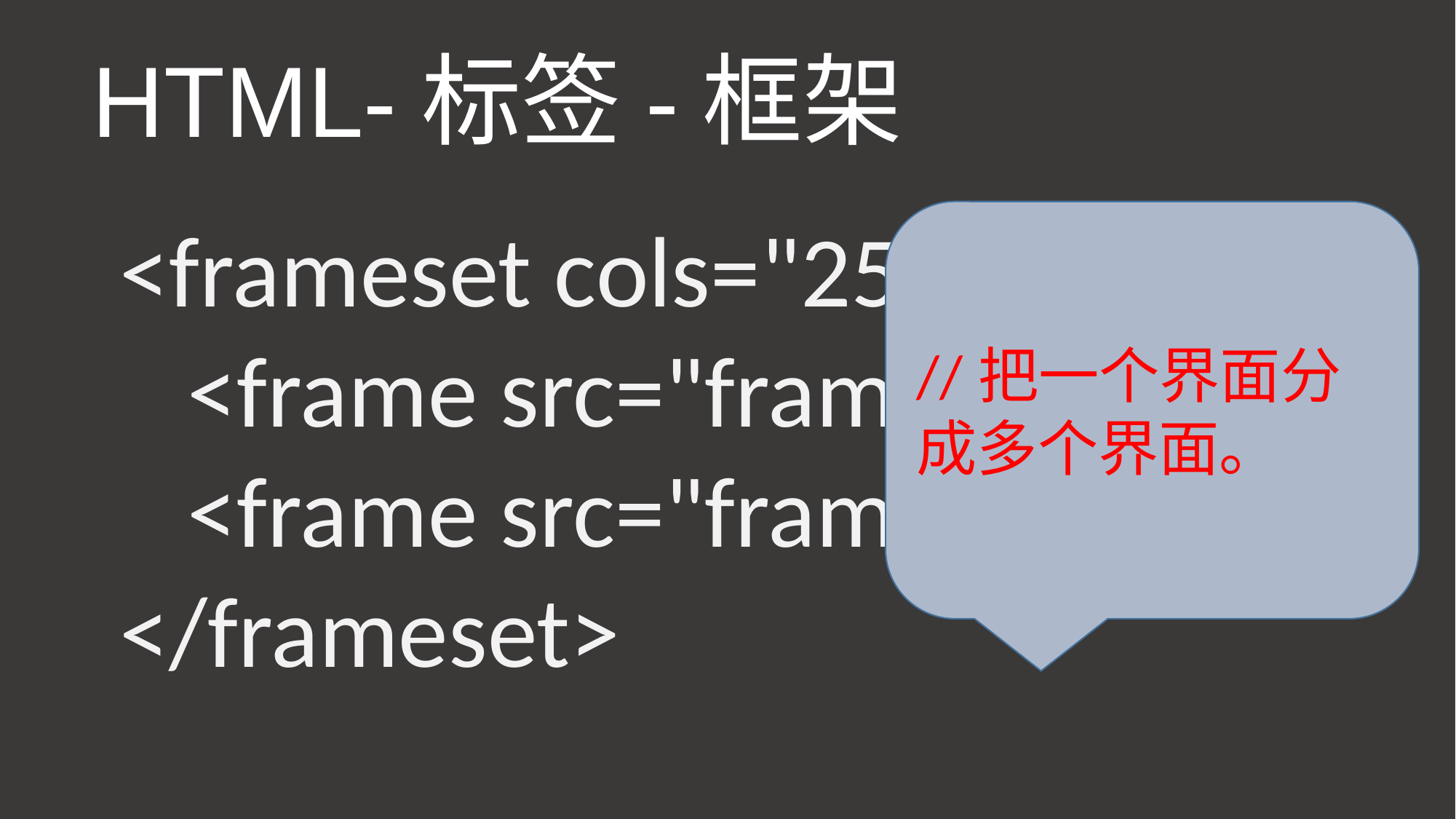

HTML-标签-框架
<frameset cols="25%,75%">
   <frame src="frame_a.htm">
   <frame src="frame_b.htm">
</frameset>
//把一个界面分成多个界面。